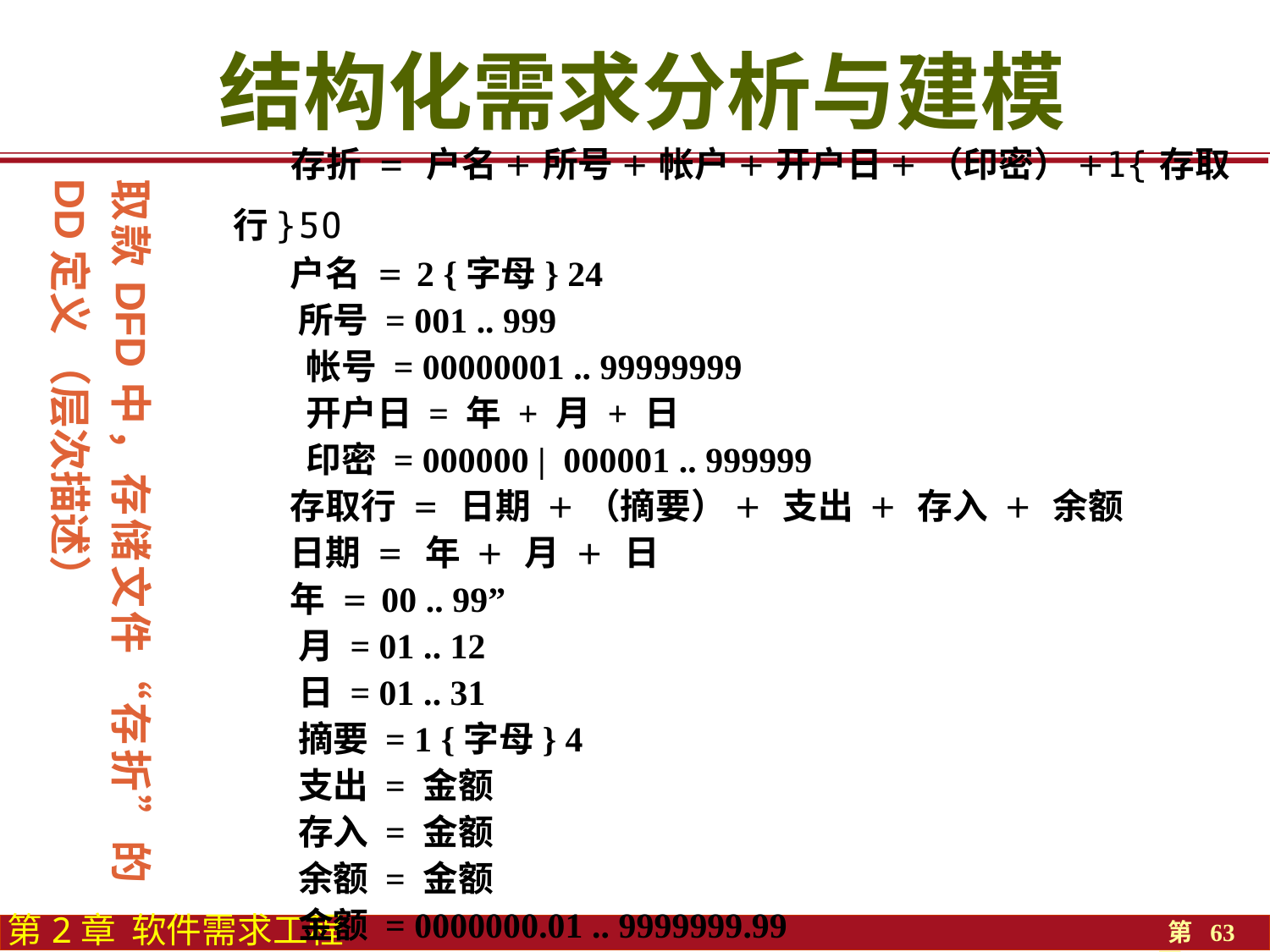

结构化需求分析与建模
     存折 = 户名+所号+帐户+开户日+（印密）+1{存取行}50
      户名 = 2 {字母} 24
       所号 = 001 .. 999
        帐号 = 00000001 .. 99999999
        开户日 = 年 + 月 + 日
        印密 = 000000 |  000001 .. 999999
      存取行 = 日期 +（摘要）+ 支出 + 存入 + 余额
      日期 = 年 + 月 + 日
      年 = 00 .. 99”
       月 = 01 .. 12
       日 = 01 .. 31
       摘要 = 1 {字母} 4
       支出 = 金额
       存入 = 金额
       余额 = 金额
       金额 = 0000000.01 .. 9999999.99
取款DFD中，存储文件“存折”的DD定义 （层次描述）